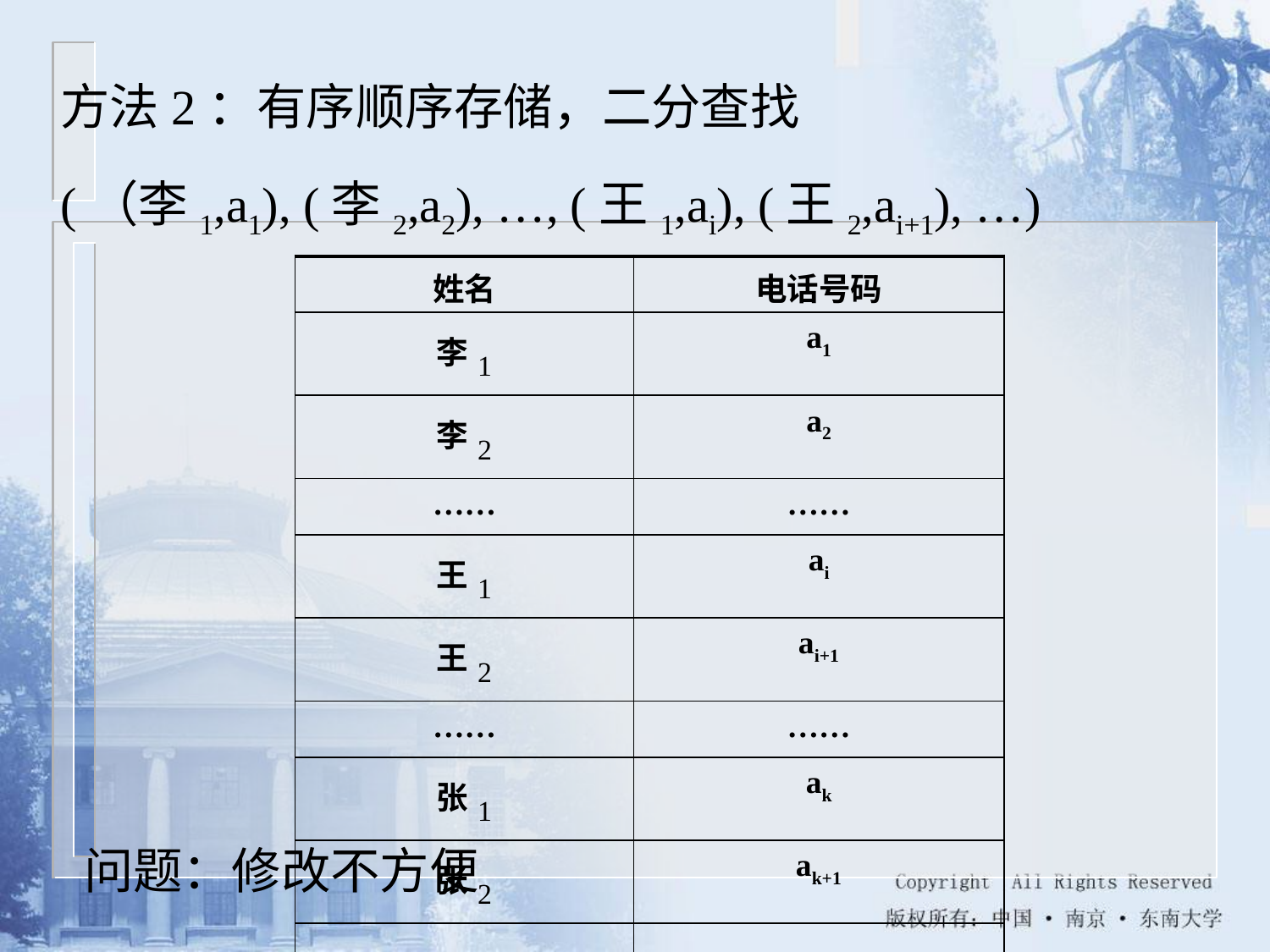

方法2：有序顺序存储，二分查找
(（李1,a1), (李2,a2), …, (王1,ai), (王2,ai+1), …)
| 姓名 | 电话号码 |
| --- | --- |
| 李1 | a1 |
| 李2 | a2 |
| …… | …… |
| 王1 | ai |
| 王2 | ai+1 |
| …… | …… |
| 张1 | ak |
| 张2 | ak+1 |
| …… | …… |
问题：修改不方便